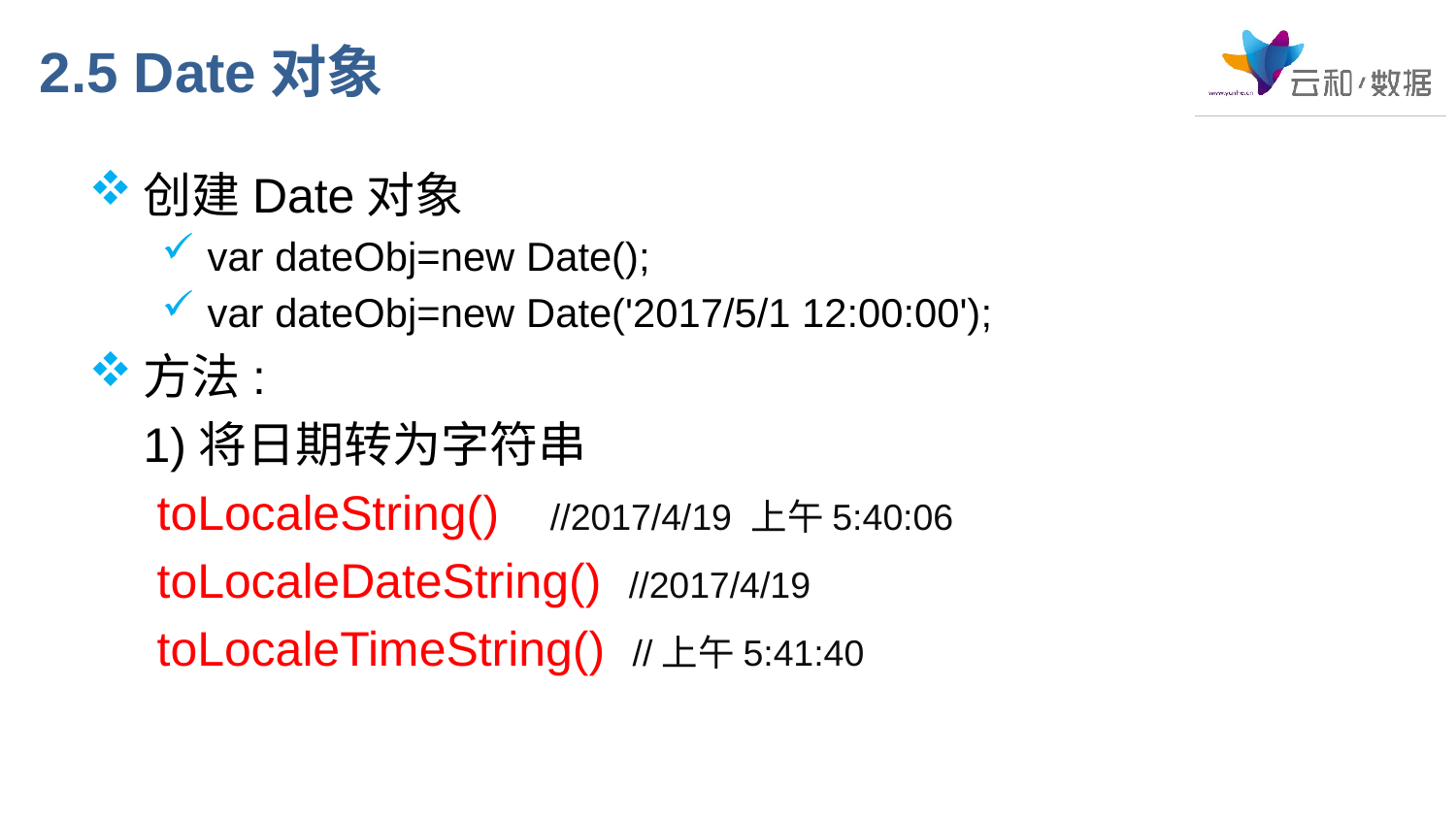

# 2.5 Date对象
创建Date对象
var dateObj=new Date();
var dateObj=new Date('2017/5/1 12:00:00');
方法:
    1)将日期转为字符串
     toLocaleString()    //2017/4/19 上午5:40:06
     toLocaleDateString()  //2017/4/19
     toLocaleTimeString()  //上午5:41:40
18